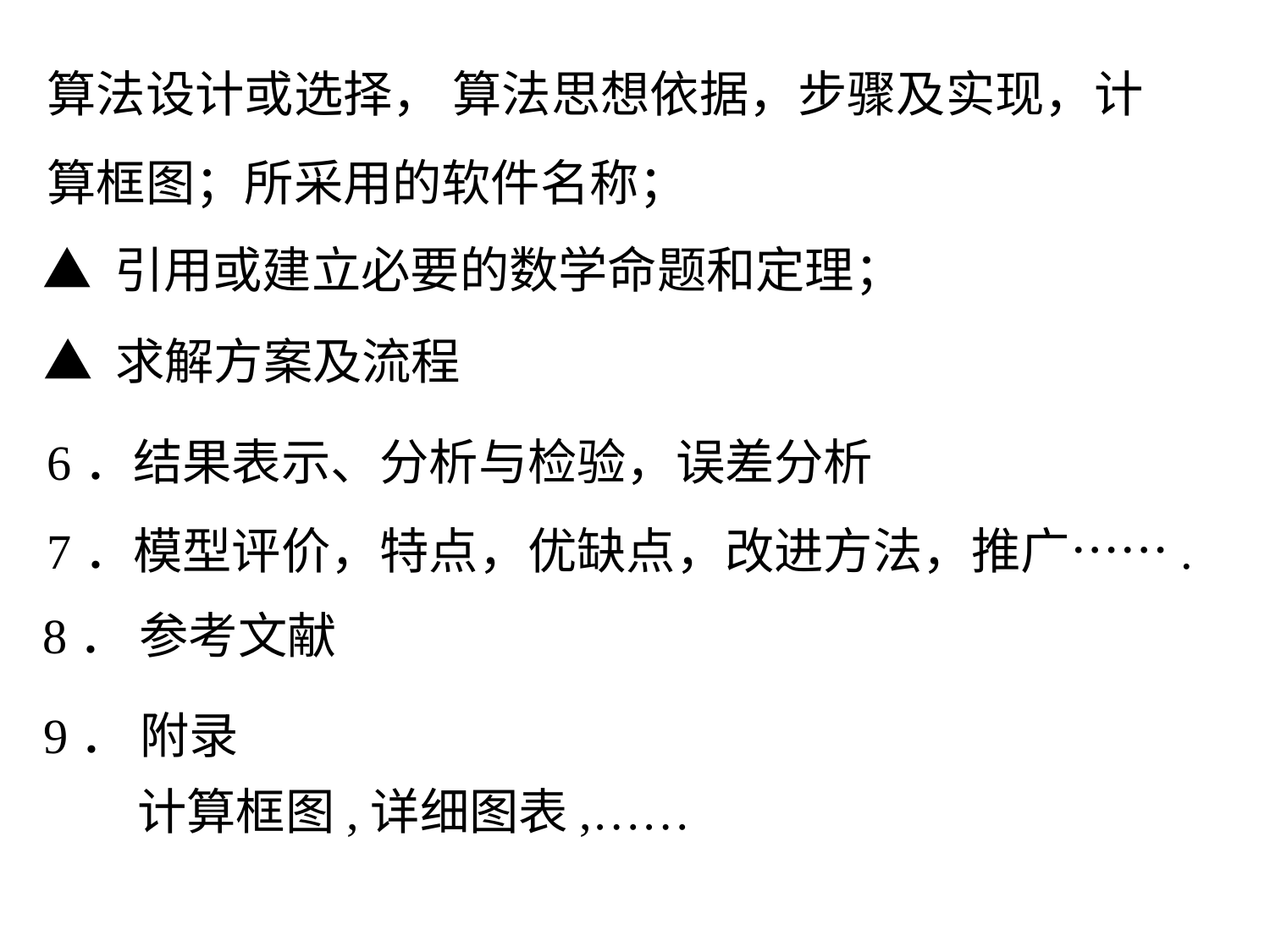

算法设计或选择， 算法思想依据，步骤及实现，计算框图；所采用的软件名称；
▲ 引用或建立必要的数学命题和定理；
▲ 求解方案及流程
6．结果表示、分析与检验，误差分析
7．模型评价，特点，优缺点，改进方法，推广…….
8． 参考文献
9． 附录
计算框图,详细图表,……